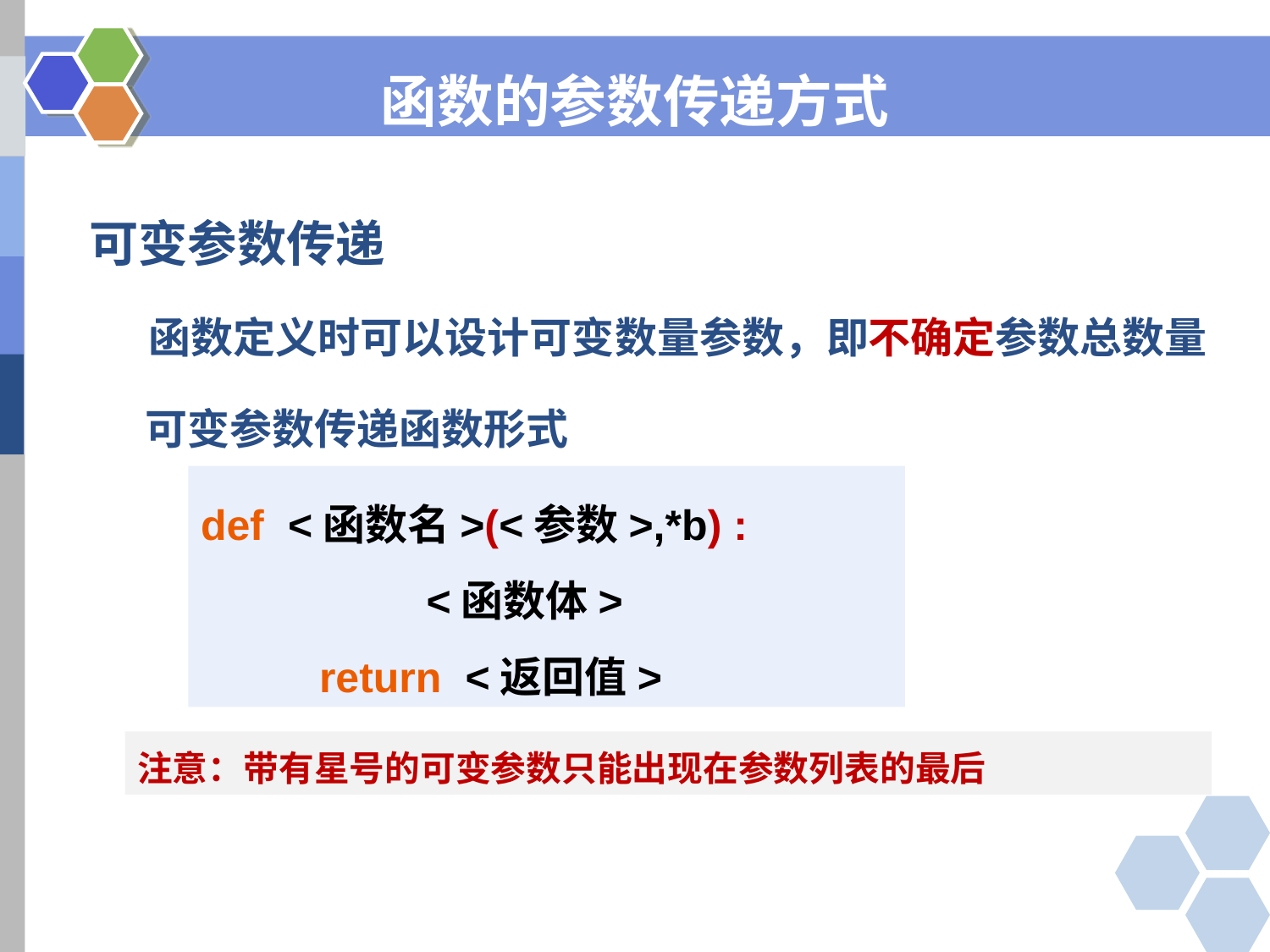

函数的参数传递方式
可变参数传递
函数定义时可以设计可变数量参数，即不确定参数总数量
可变参数传递函数形式
def  <函数名>(<参数>,*b) :
	<函数体>
          return  <返回值>
注意：带有星号的可变参数只能出现在参数列表的最后